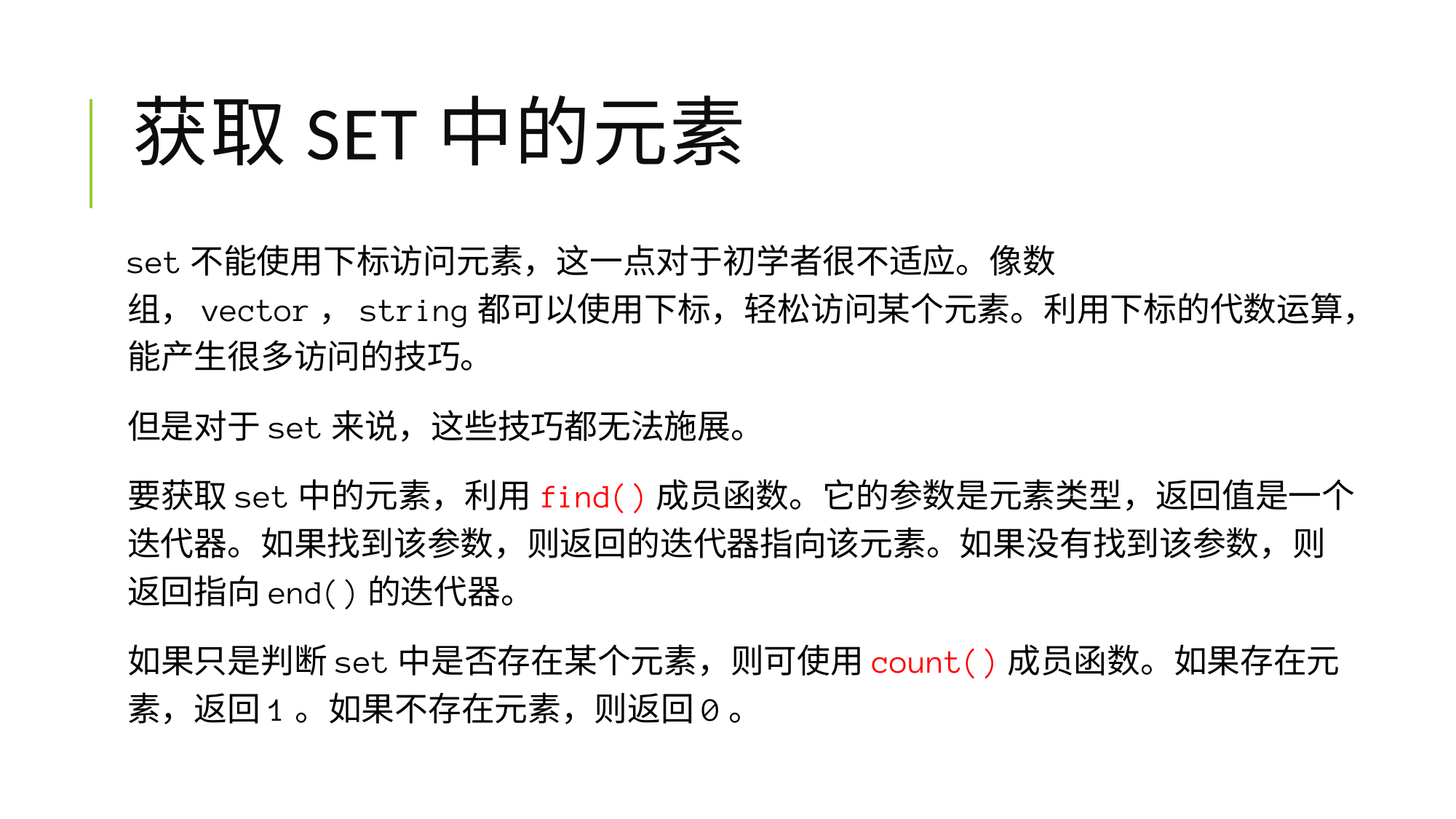

# 获取set中的元素
set不能使用下标访问元素，这一点对于初学者很不适应。像数组，vector，string都可以使用下标，轻松访问某个元素。利用下标的代数运算，能产生很多访问的技巧。
但是对于set来说，这些技巧都无法施展。
要获取set中的元素，利用find()成员函数。它的参数是元素类型，返回值是一个迭代器。如果找到该参数，则返回的迭代器指向该元素。如果没有找到该参数，则返回指向end()的迭代器。
如果只是判断set中是否存在某个元素，则可使用count()成员函数。如果存在元素，返回1。如果不存在元素，则返回0。